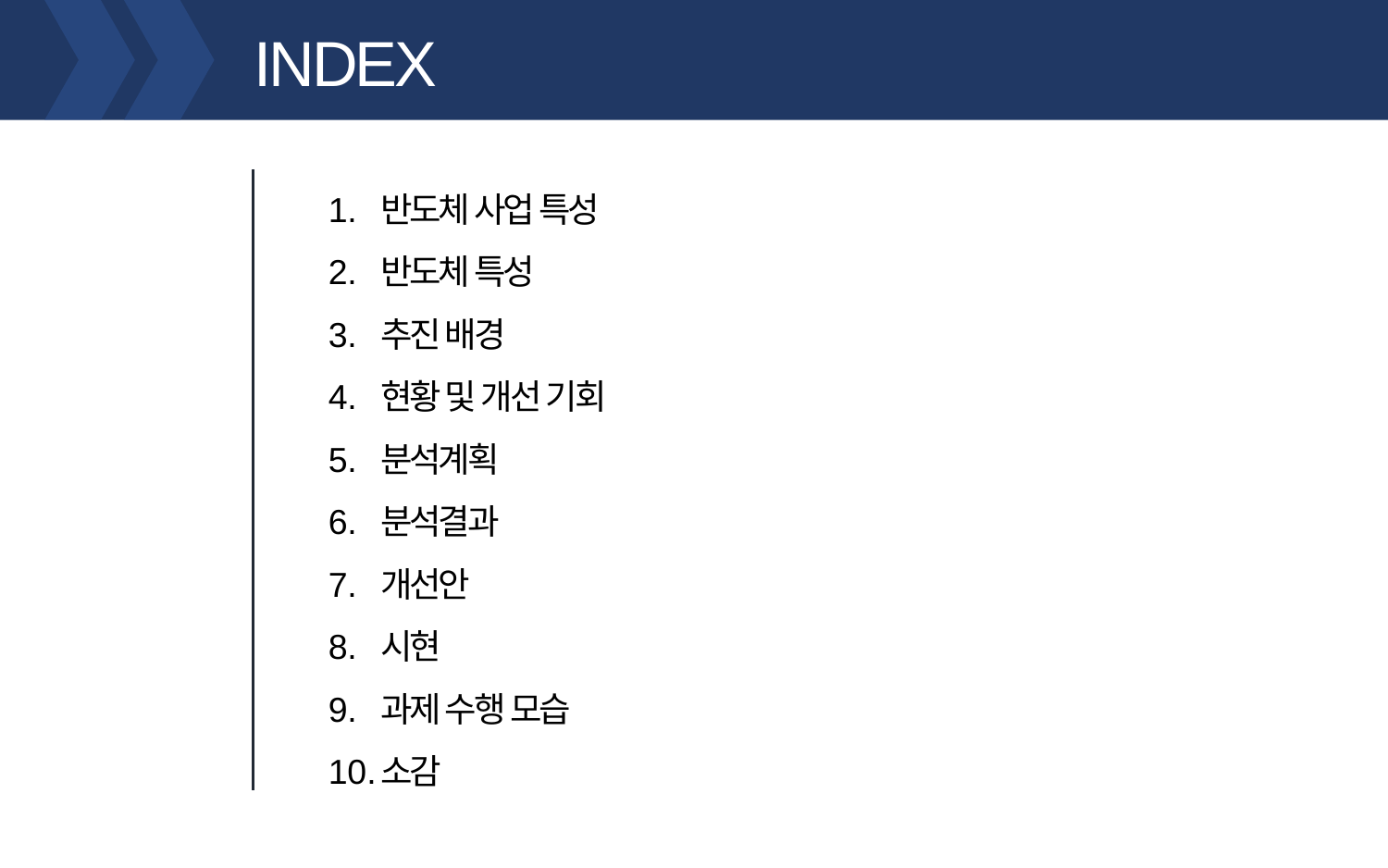

# INDEX
반도체 사업 특성
반도체 특성
추진 배경
현황 및 개선 기회
분석계획
분석결과
개선안
시현
과제 수행 모습
소감